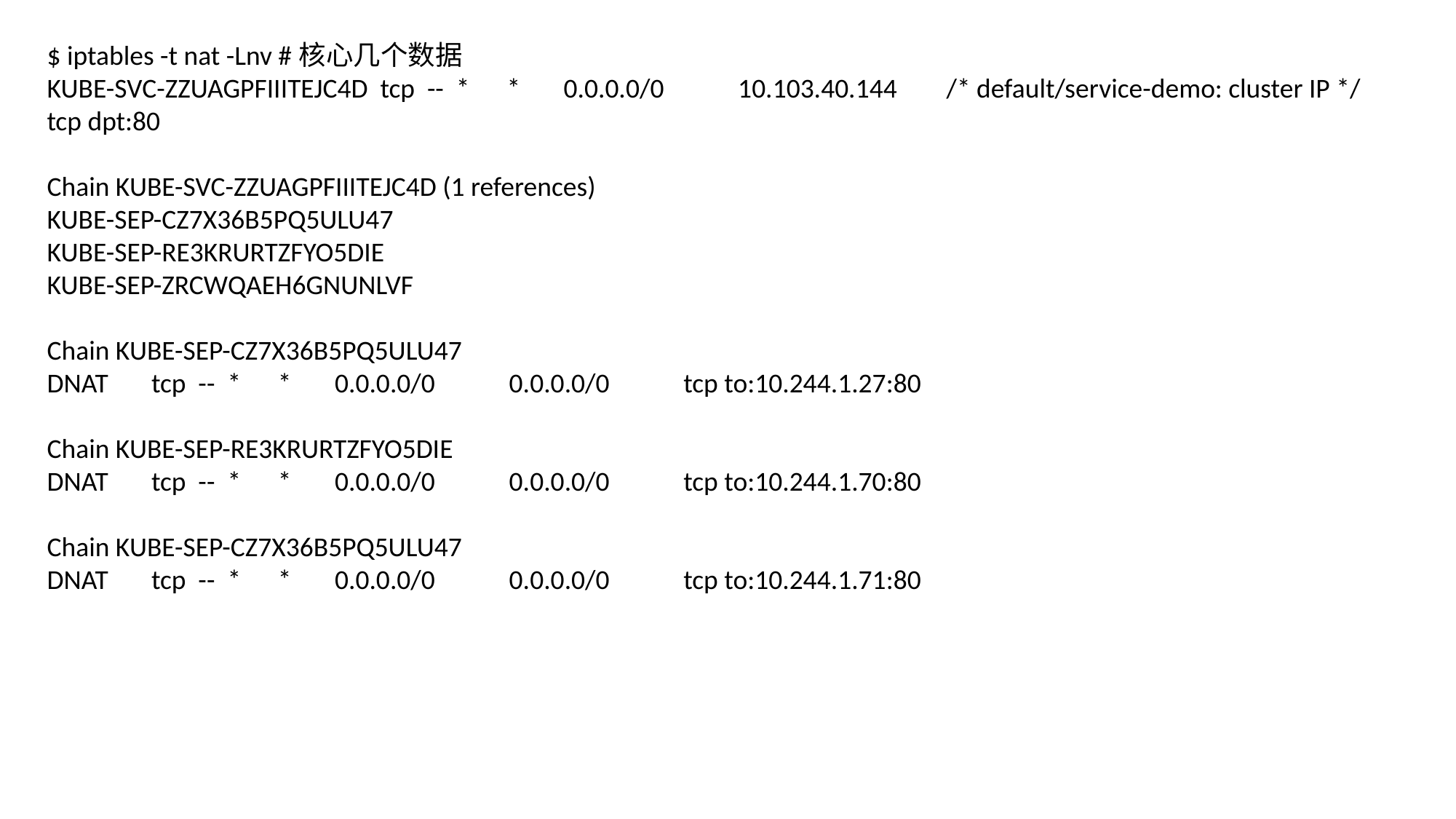

$ iptables -t nat -Lnv #核心几个数据
KUBE-SVC-ZZUAGPFIIITEJC4D  tcp  --  *      *       0.0.0.0/0            10.103.40.144        /* default/service-demo: cluster IP */ tcp dpt:80

Chain KUBE-SVC-ZZUAGPFIIITEJC4D (1 references)
KUBE-SEP-CZ7X36B5PQ5ULU47
KUBE-SEP-RE3KRURTZFYO5DIE
KUBE-SEP-ZRCWQAEH6GNUNLVF

Chain KUBE-SEP-CZ7X36B5PQ5ULU47
DNAT       tcp  --  *      *       0.0.0.0/0            0.0.0.0/0            tcp to:10.244.1.27:80

Chain KUBE-SEP-RE3KRURTZFYO5DIE
DNAT       tcp  --  *      *       0.0.0.0/0            0.0.0.0/0            tcp to:10.244.1.70:80

Chain KUBE-SEP-CZ7X36B5PQ5ULU47
DNAT       tcp  --  *      *       0.0.0.0/0            0.0.0.0/0            tcp to:10.244.1.71:80